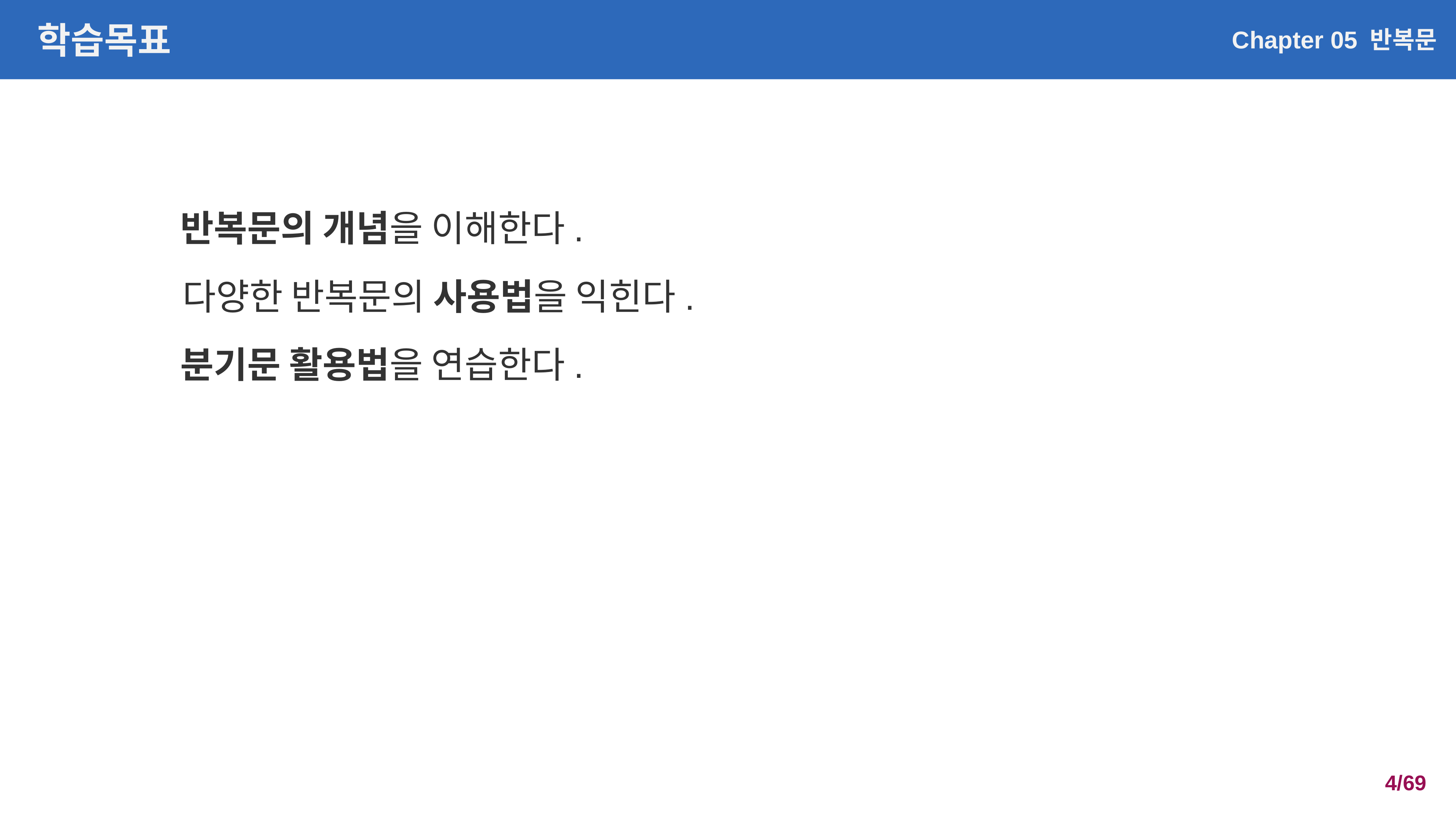

학습목표
Chapter 05 반복문
반복문의 개념을 이해한다.
다양한 반복문의 사용법을 익힌다.
분기문 활용법을 연습한다.